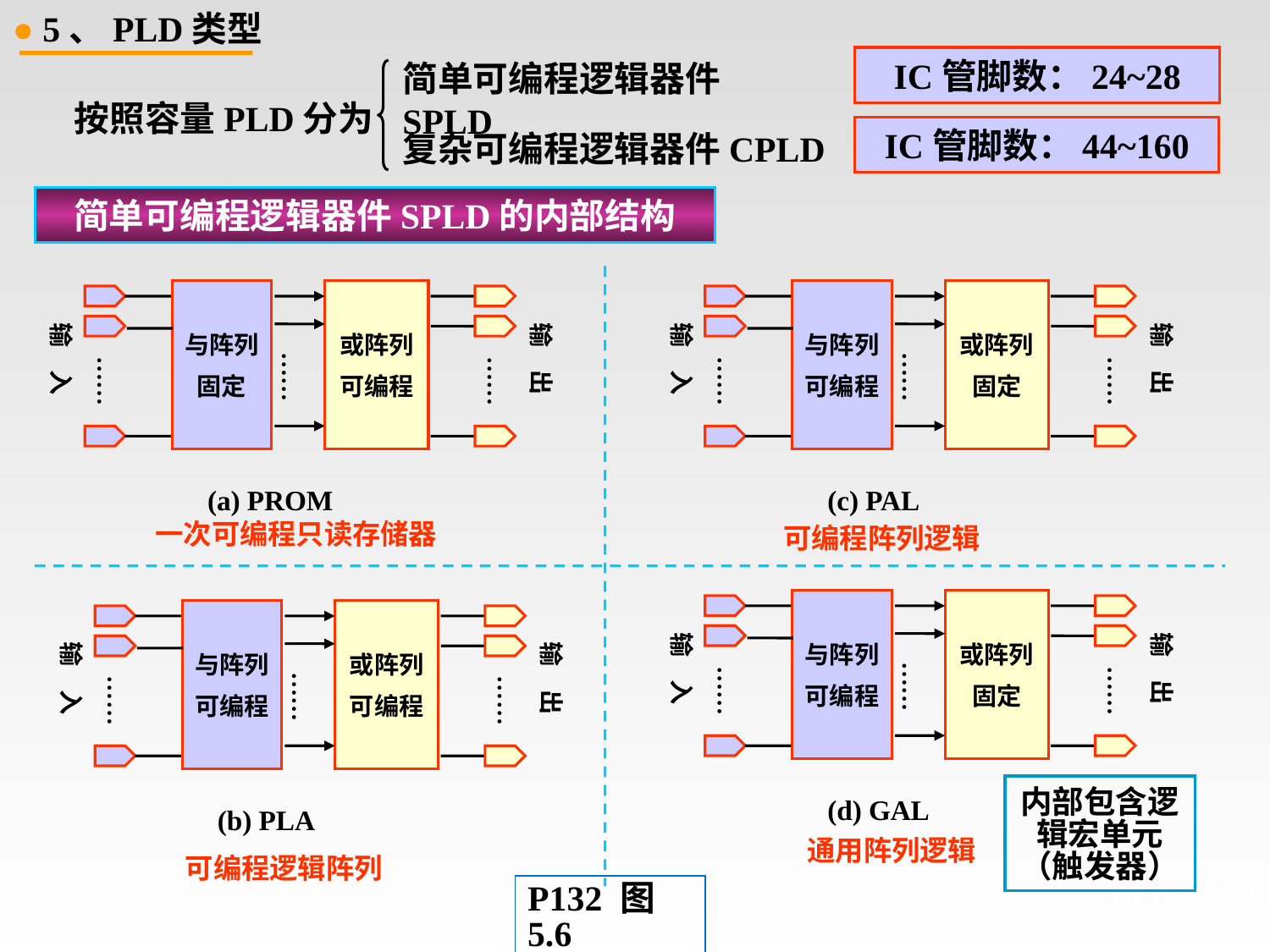

● 5、PLD类型

IC管脚数：24~28
简单可编程逻辑器件SPLD

按照容量PLD分为
IC管脚数：44~160
复杂可编程逻辑器件CPLD
简单可编程逻辑器件SPLD的内部结构

与阵列
固定

或阵列
可编程

输    入

输    出

……
……
……

(a) PROM

与阵列
可编程

或阵列
固定

输    入

输    出

……
……
……

(c) PAL
一次可编程只读存储器
可编程阵列逻辑

与阵列
可编程

或阵列
固定

输    入

输    出

……
……
……

(d) GAL

与阵列
可编程

或阵列
可编程

输    入

输    出

……
……
……

(b) PLA
内部包含逻辑宏单元（触发器）
通用阵列逻辑
可编程逻辑阵列
P132 图5.6
# PLD类型